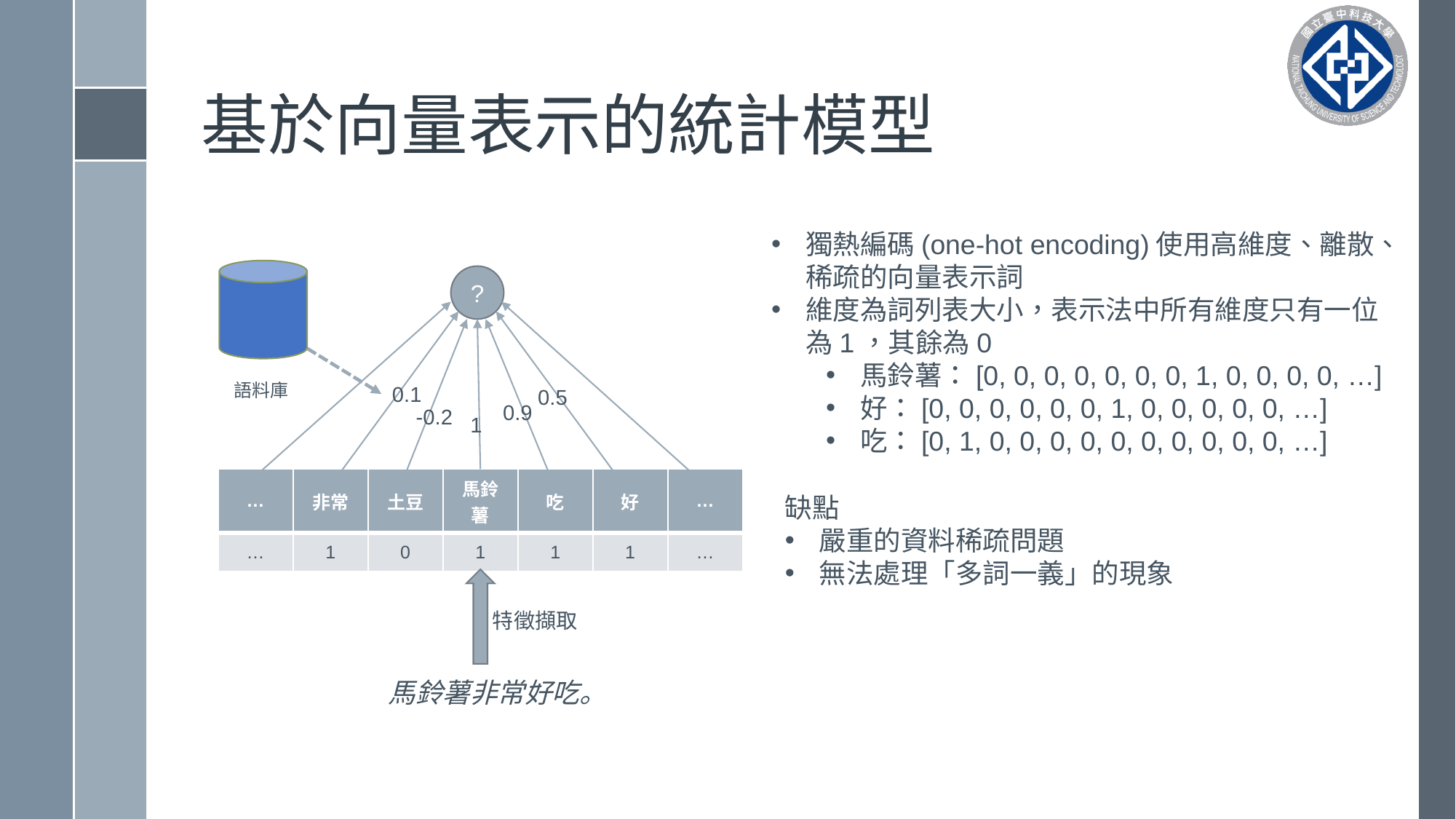

# 基於向量表示的統計模型
獨熱編碼(one-hot encoding)使用高維度、離散、稀疏的向量表示詞
維度為詞列表大小，表示法中所有維度只有一位為1，其餘為0
馬鈴薯：[0, 0, 0, 0, 0, 0, 0, 1, 0, 0, 0, 0, …]
好：[0, 0, 0, 0, 0, 0, 1, 0, 0, 0, 0, 0, …]
吃：[0, 1, 0, 0, 0, 0, 0, 0, 0, 0, 0, 0, …]

語料庫
?
0.1
0.5
0.9
-0.2
  1
| … | 非常 | 土豆 | 馬鈴薯 | 吃 | 好 | … |
| --- | --- | --- | --- | --- | --- | --- |
| … | 1 | 0 | 1 | 1 | 1 | … |
缺點
嚴重的資料稀疏問題
無法處理「多詞一義」的現象

特徵擷取
馬鈴薯非常好吃。